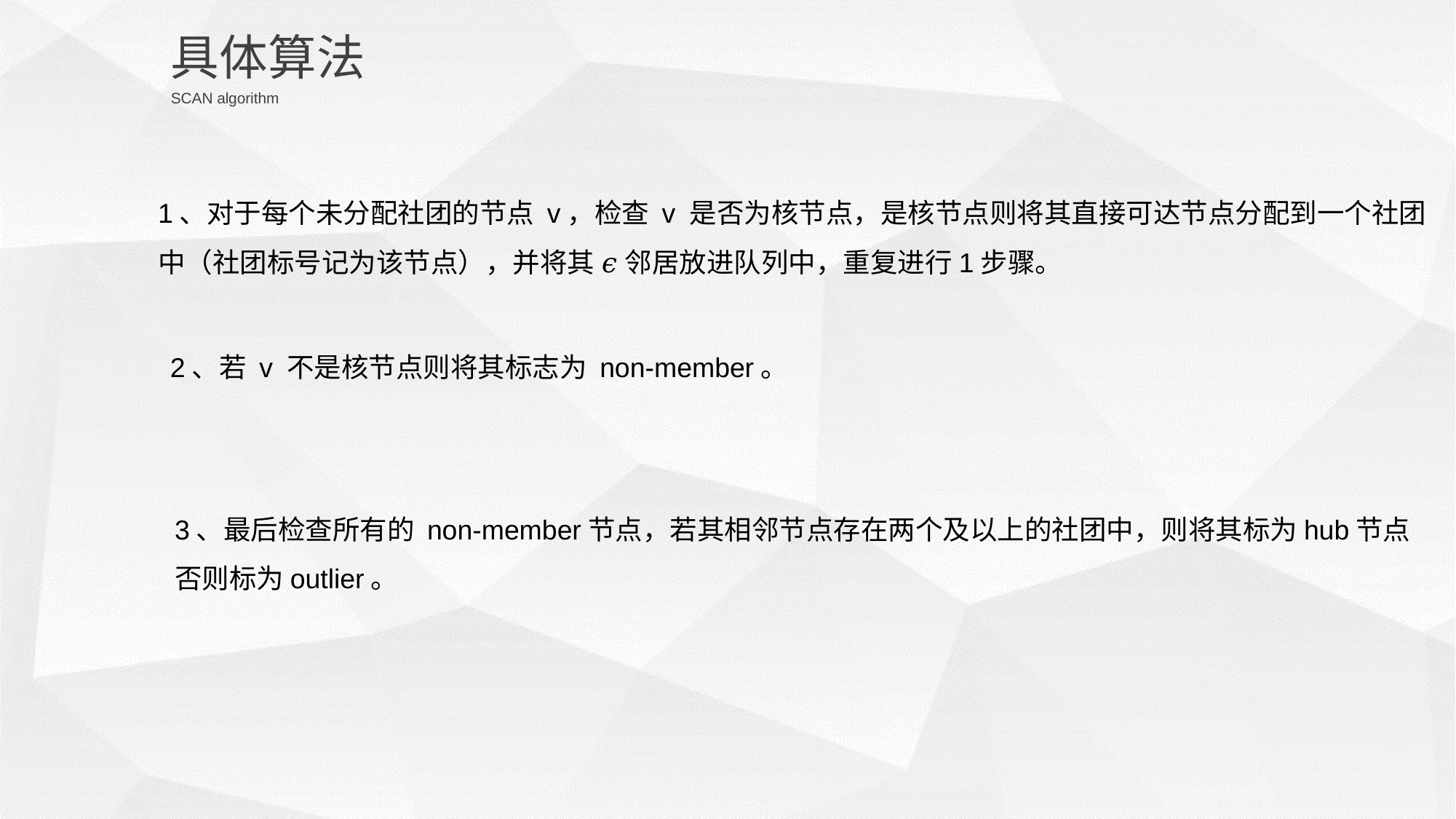

具体算法
SCAN algorithm
1、对于每个未分配社团的节点 v，检查 v 是否为核节点，是核节点则将其直接可达节点分配到一个社团
中（社团标号记为该节点），并将其 𝜖 邻居放进队列中，重复进行1步骤。
2、若 v 不是核节点则将其标志为 non-member。
3、最后检查所有的 non-member节点，若其相邻节点存在两个及以上的社团中，则将其标为hub节点
否则标为outlier。